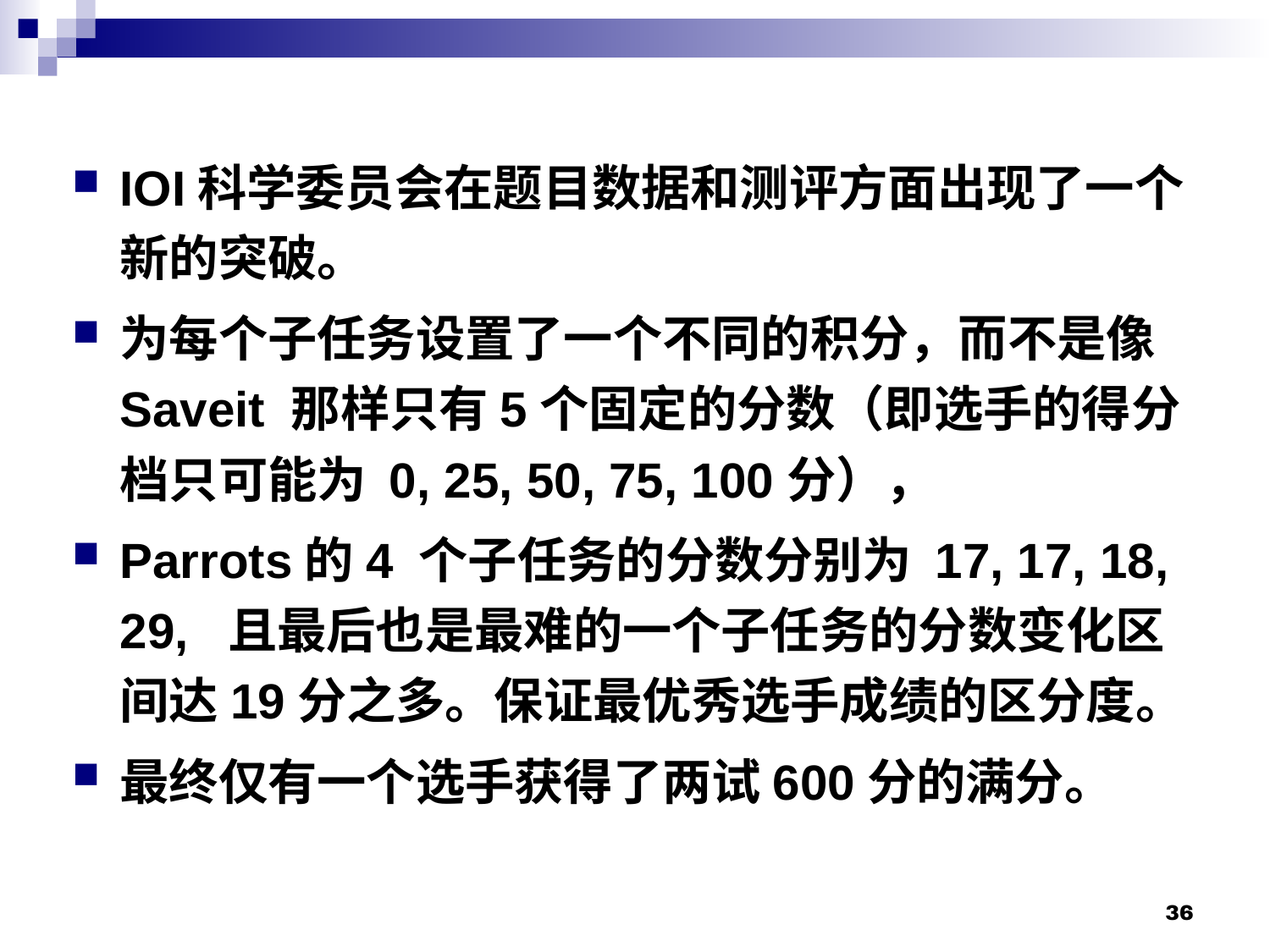

#
IOI科学委员会在题目数据和测评方面出现了一个新的突破。
为每个子任务设置了一个不同的积分，而不是像Saveit 那样只有5个固定的分数（即选手的得分档只可能为 0, 25, 50, 75, 100分），
Parrots的4 个子任务的分数分别为 17, 17, 18, 29,  且最后也是最难的一个子任务的分数变化区间达19分之多。保证最优秀选手成绩的区分度。
最终仅有一个选手获得了两试600分的满分。
36